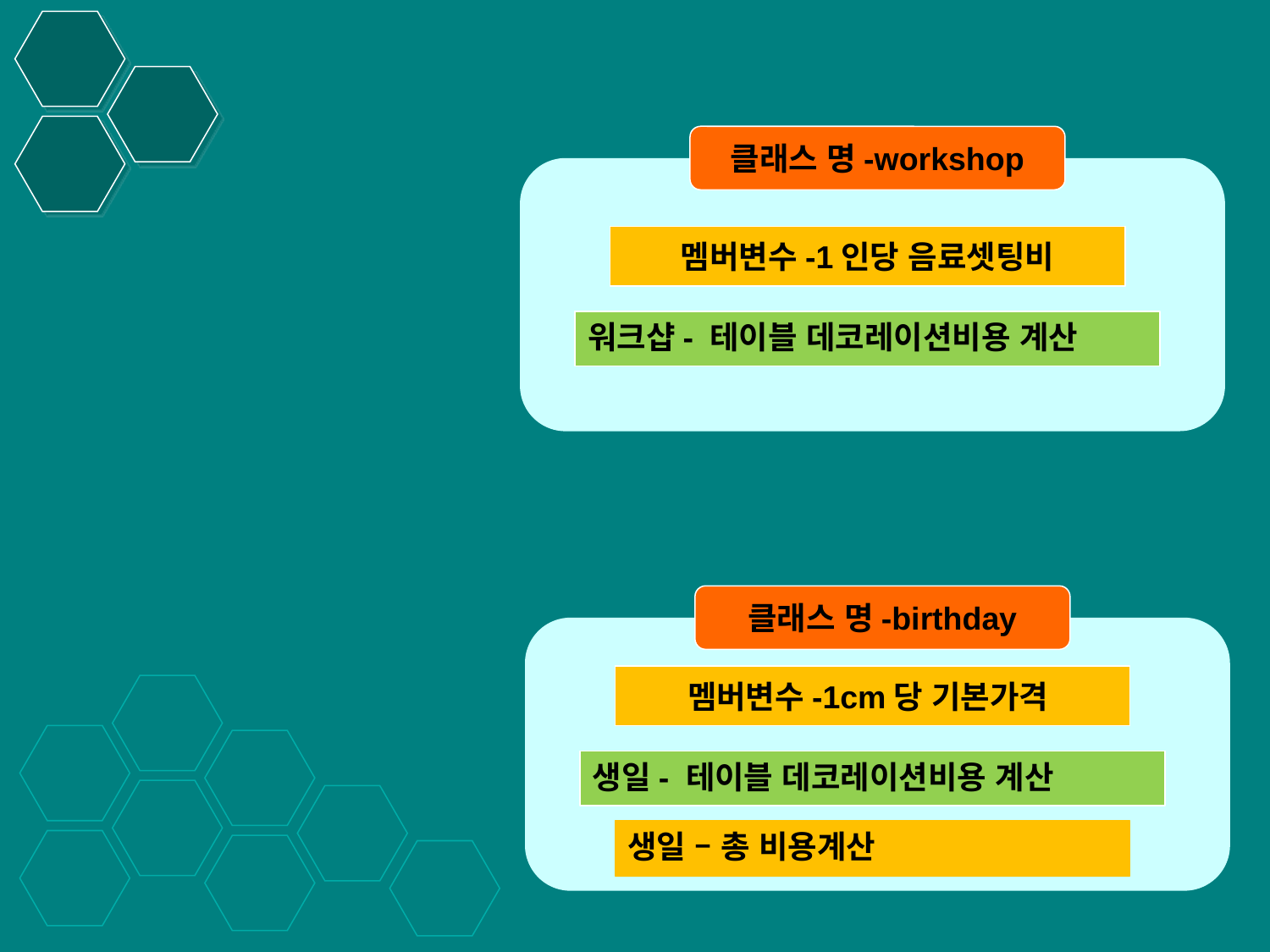

클래스 명-workshop

멤버변수-1인당 음료셋팅비
워크샵- 테이블 데코레이션비용 계산
클래스 명-birthday

멤버변수-1cm당 기본가격
생일- 테이블 데코레이션비용 계산
생일 – 총 비용계산